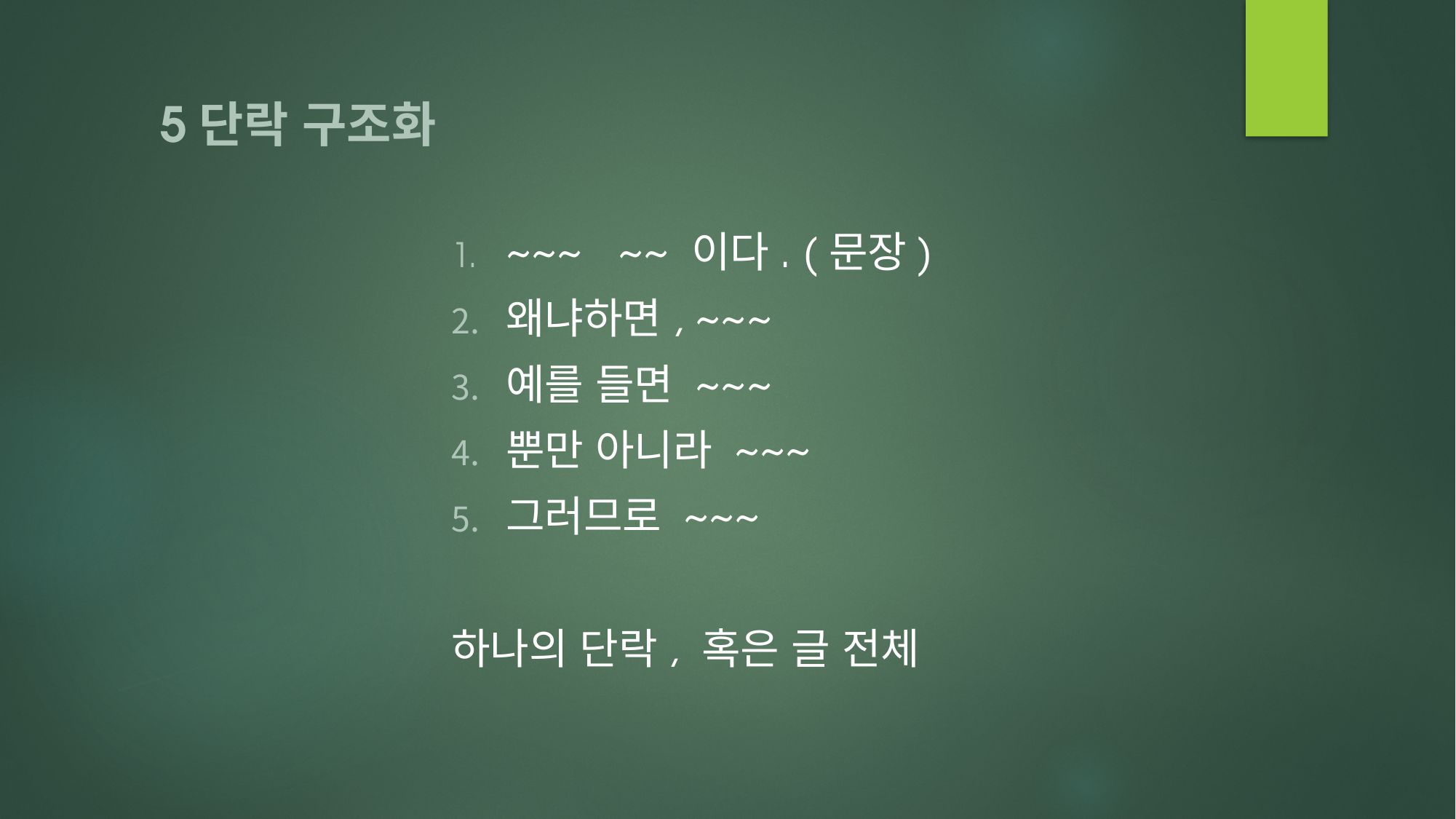

# 5단락 구조화
~~~   ~~ 이다. (문장)
왜냐하면, ~~~
예를 들면 ~~~
뿐만 아니라 ~~~
그러므로 ~~~

하나의 단락, 혹은 글 전체